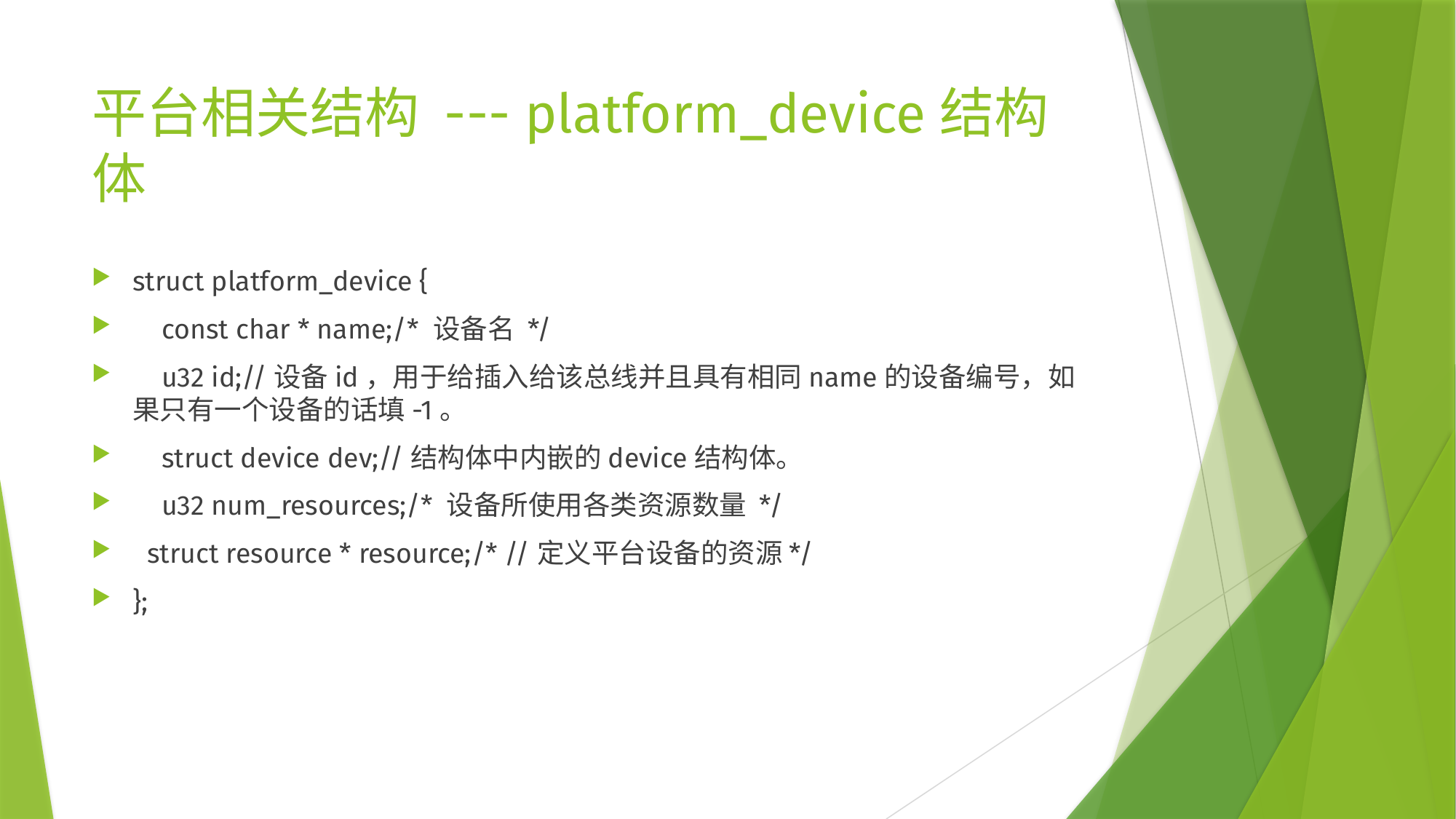

# 平台相关结构 --- platform_device结构体
struct platform_device {
    const char * name;/* 设备名 */
    u32 id;//设备id，用于给插入给该总线并且具有相同name的设备编号，如果只有一个设备的话填-1。
    struct device dev;//结构体中内嵌的device结构体。
    u32 num_resources;/* 设备所使用各类资源数量 */
  struct resource * resource;/* //定义平台设备的资源*/
};